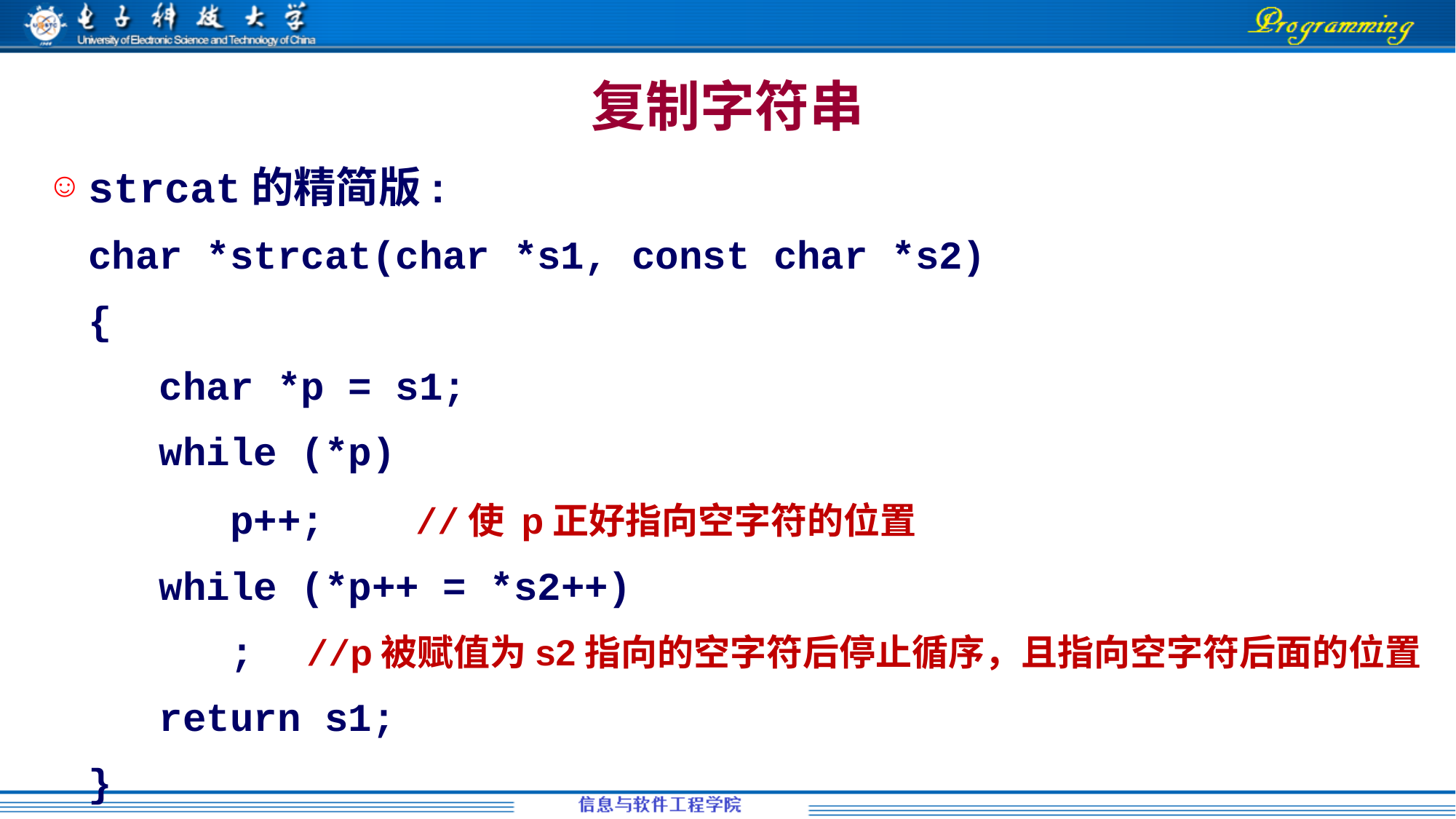

复制字符串
strcat的精简版:
	char *strcat(char *s1, const char *s2)
	{
	   char *p = s1;
	   while (*p)
	      p++; 	//使 p正好指向空字符的位置
	   while (*p++ = *s2++)
	      ;	//p被赋值为s2指向的空字符后停止循序，且指向空字符后面的位置
	   return s1;
	}